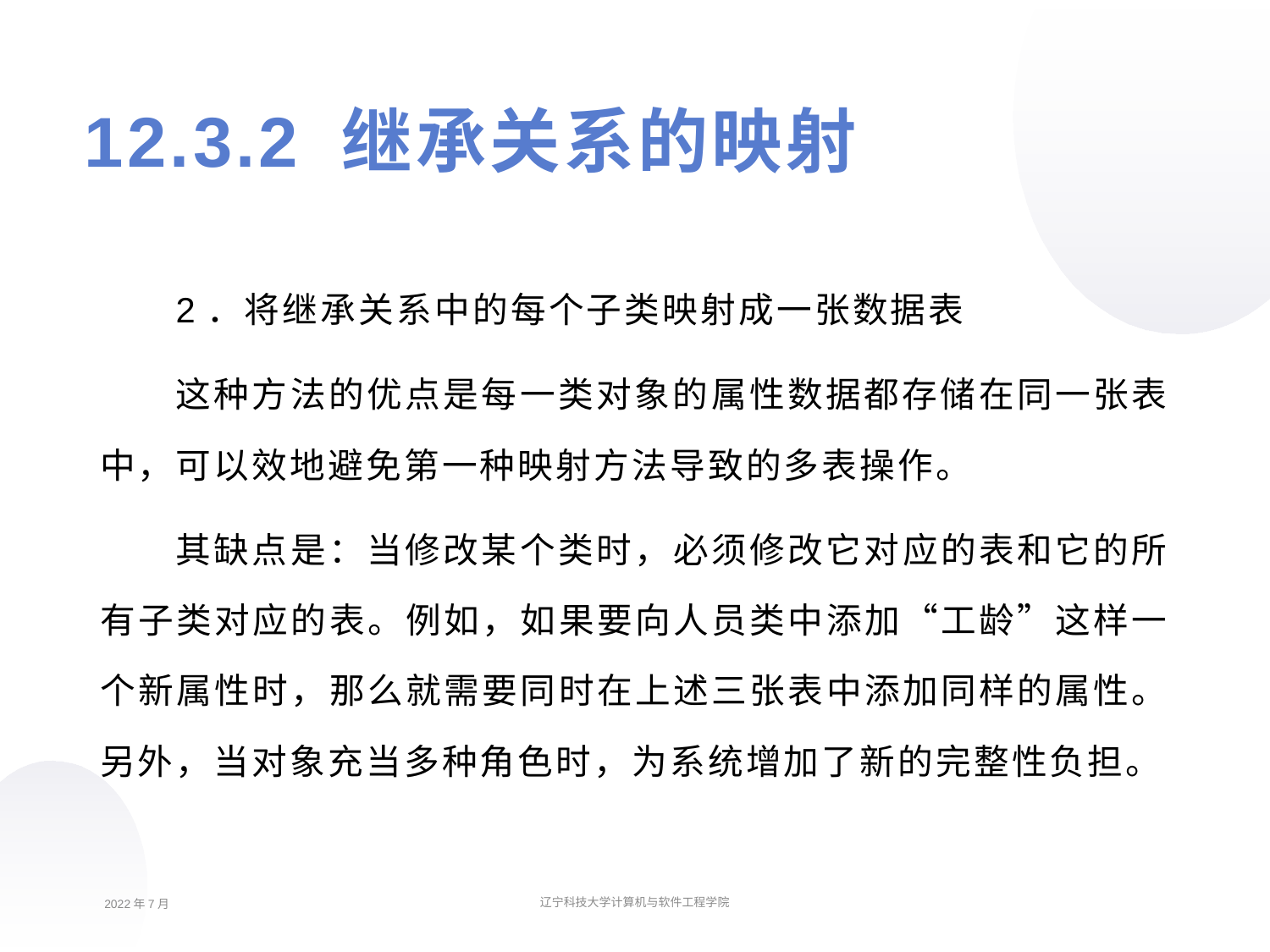

12.3.2 继承关系的映射
2．将继承关系中的每个子类映射成一张数据表
这种方法的优点是每一类对象的属性数据都存储在同一张表中，可以效地避免第一种映射方法导致的多表操作。
其缺点是：当修改某个类时，必须修改它对应的表和它的所有子类对应的表。例如，如果要向人员类中添加“工龄”这样一个新属性时，那么就需要同时在上述三张表中添加同样的属性。另外，当对象充当多种角色时，为系统增加了新的完整性负担。

2022年7月
辽宁科技大学计算机与软件工程学院
41